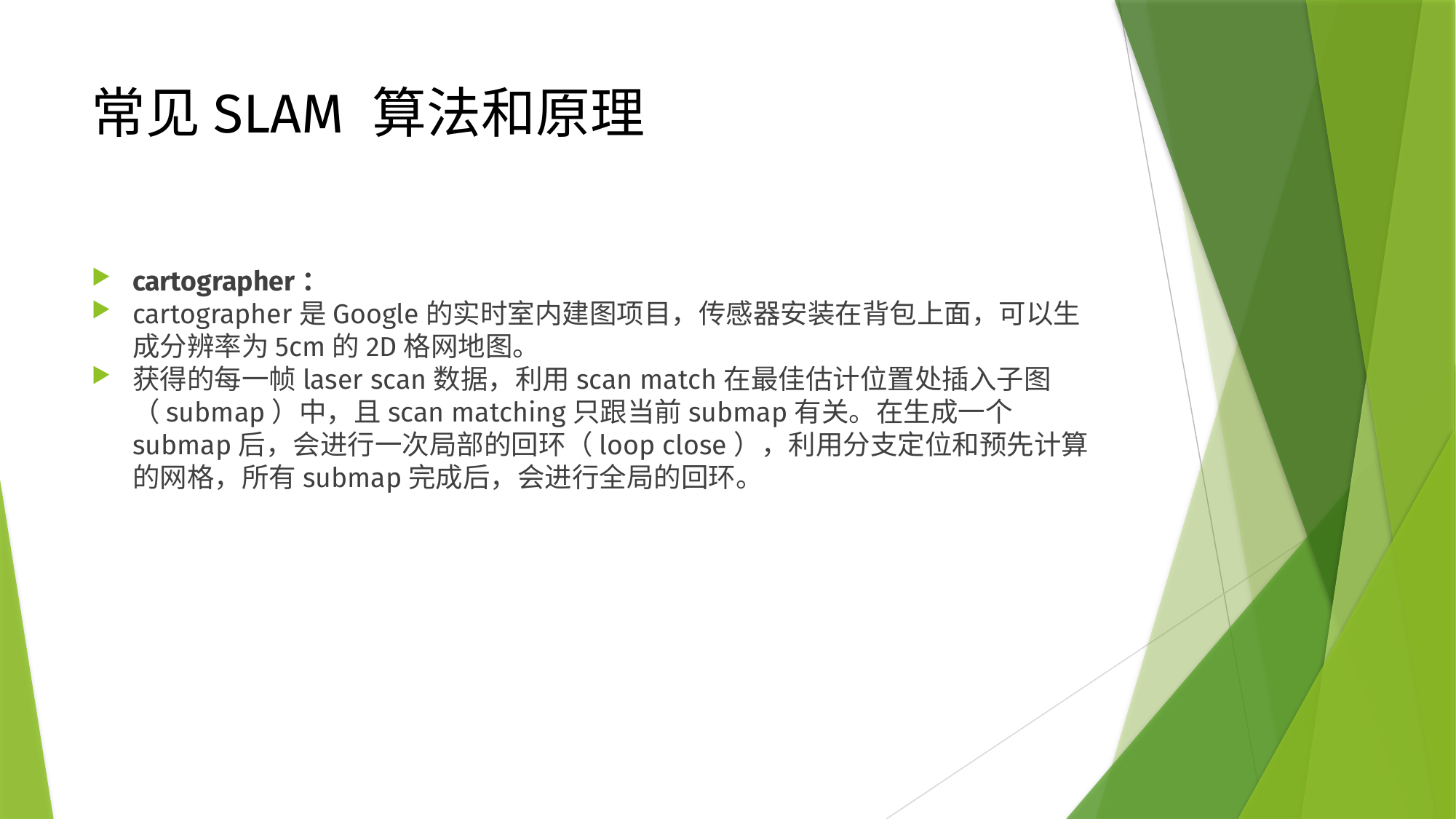

常见SLAM 算法和原理
cartographer：
cartographer是Google的实时室内建图项目，传感器安装在背包上面，可以生成分辨率为5cm的2D格网地图。
获得的每一帧laser scan数据，利用scan match在最佳估计位置处插入子图（submap）中，且scan matching只跟当前submap有关。在生成一个submap后，会进行一次局部的回环（loop close），利用分支定位和预先计算的网格，所有submap完成后，会进行全局的回环。